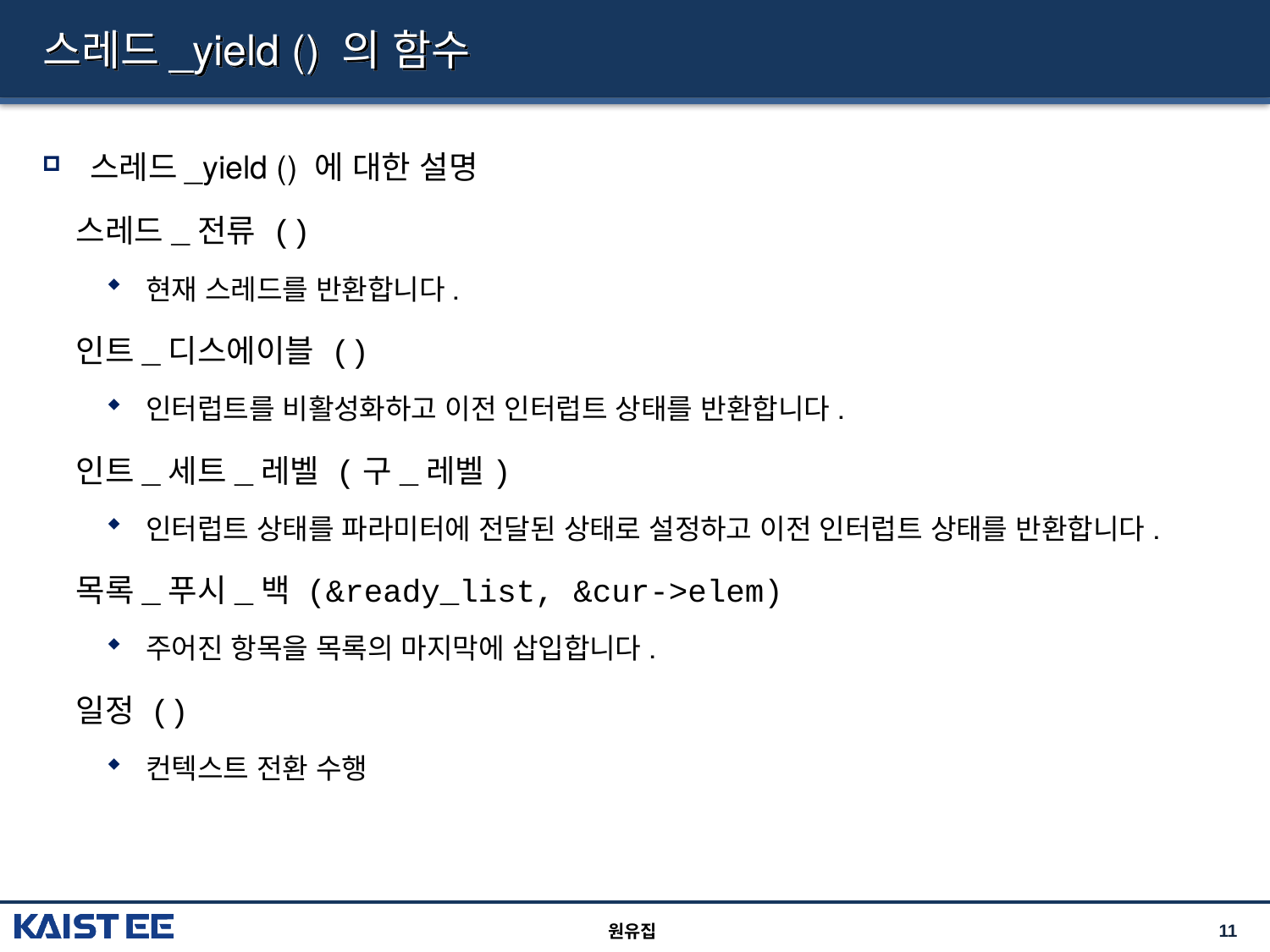

# 스레드_yield () 의 함수
스레드_yield () 에 대한 설명
  스레드_전류 ()
현재 스레드를 반환합니다.
  인트_디스에이블 ()
인터럽트를 비활성화하고 이전 인터럽트 상태를 반환합니다.
  인트_세트_레벨 (구_레벨)
인터럽트 상태를 파라미터에 전달된 상태로 설정하고 이전 인터럽트 상태를 반환합니다.
  목록_푸시_백 (&ready_list, &cur->elem)
주어진 항목을 목록의 마지막에 삽입합니다.
  일정 ()
컨텍스트 전환 수행

원유집
11